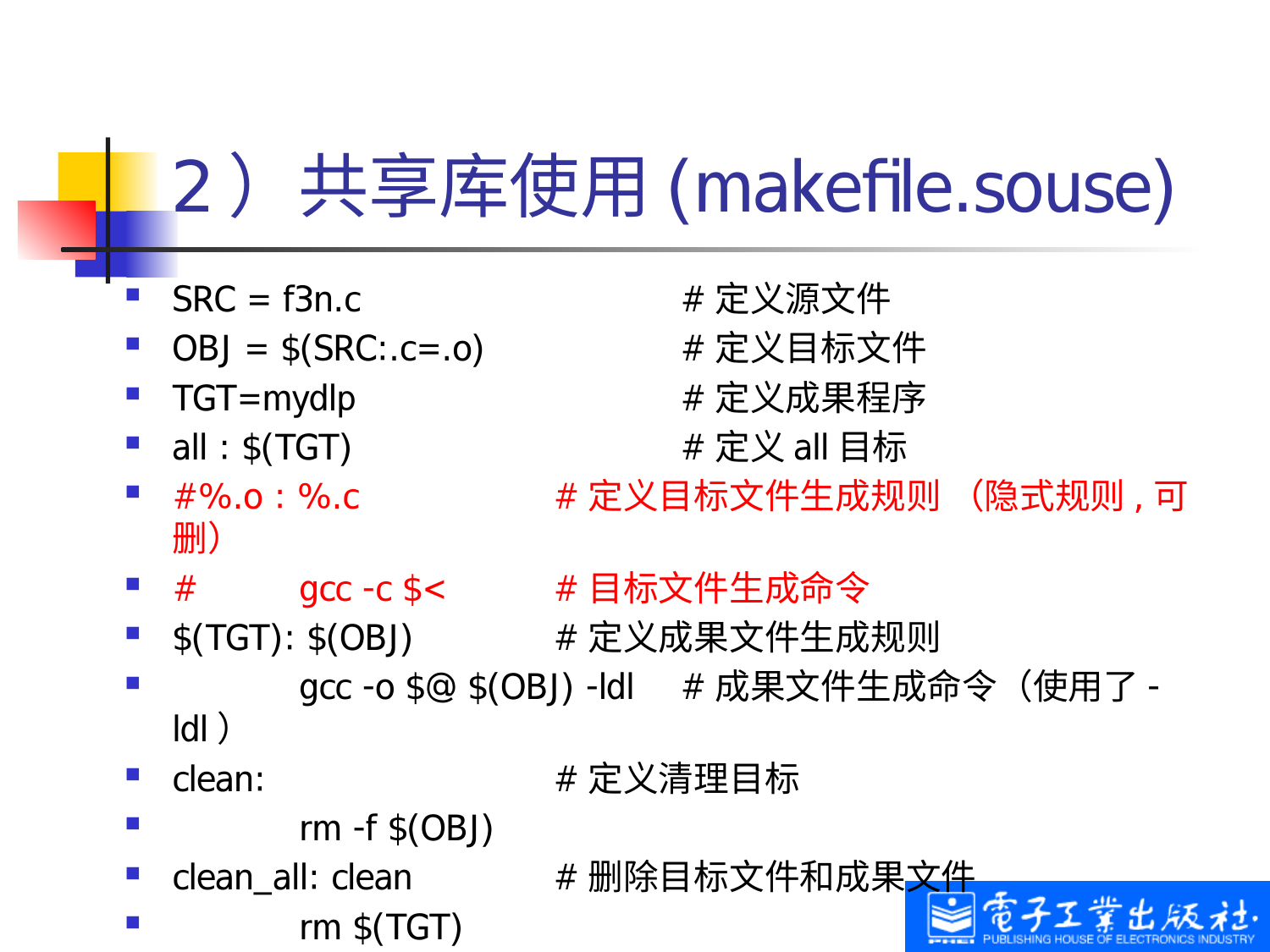

# 2）共享库使用(makefile.souse)
SRC = f3n.c 			#定义源文件
OBJ = $(SRC:.c=.o) 		#定义目标文件
TGT=mydlp 			#定义成果程序
all : $(TGT) 			#定义all目标
#%.o : %.c 		#定义目标文件生成规则 （隐式规则,可删）
#	gcc -c $< 	#目标文件生成命令
$(TGT): $(OBJ) 		#定义成果文件生成规则
	gcc -o $@ $(OBJ) -ldl 	#成果文件生成命令（使用了-ldl）
clean: 			#定义清理目标
	rm -f $(OBJ)
clean_all: clean 		#删除目标文件和成果文件
	rm $(TGT)